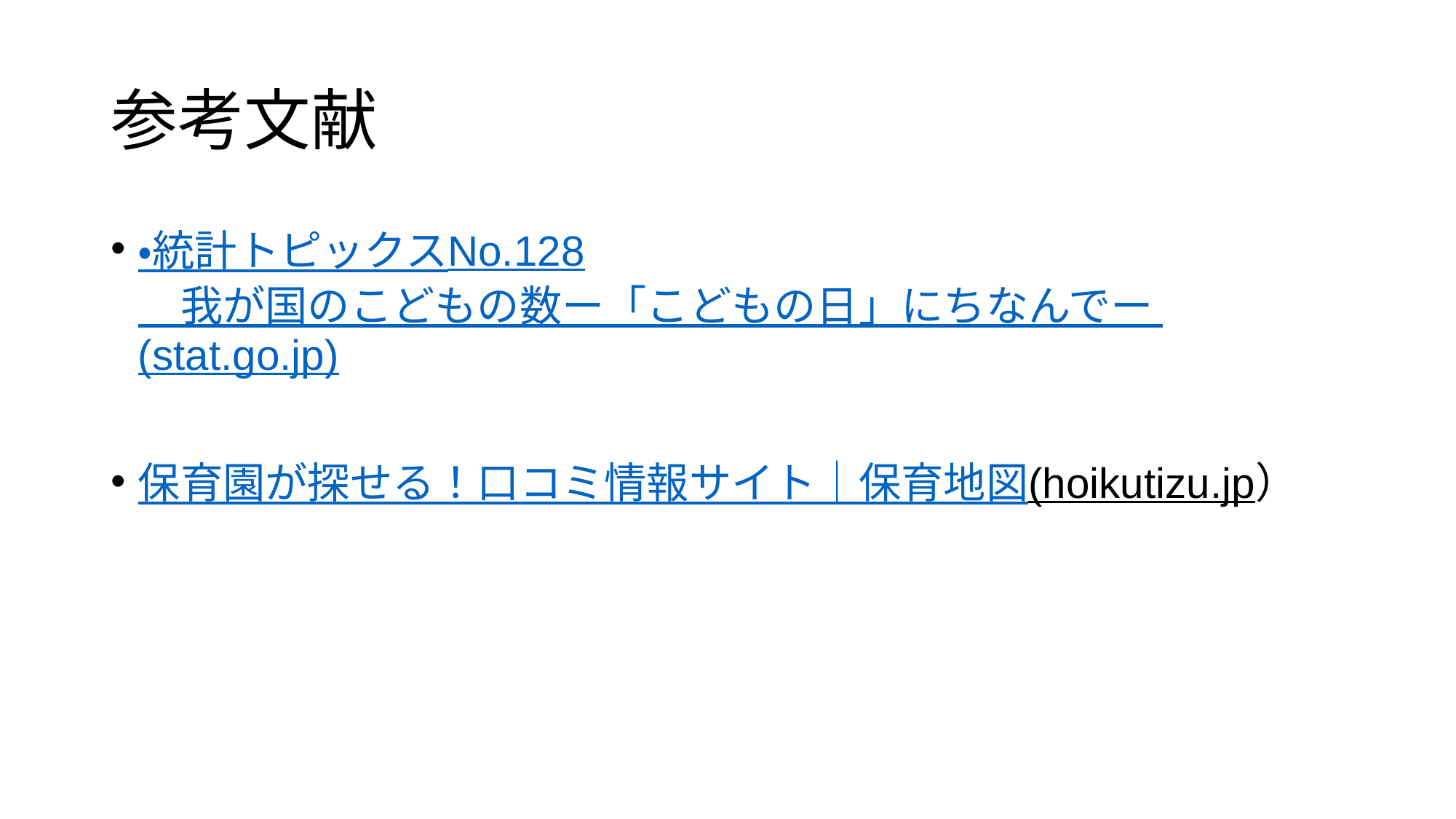

# 参考文献
・統計トピックスNo.128　我が国のこどもの数ー「こどもの日」にちなんでー (stat.go.jp)

保育園が探せる！口コミ情報サイト｜保育地図(hoikutizu.jp）